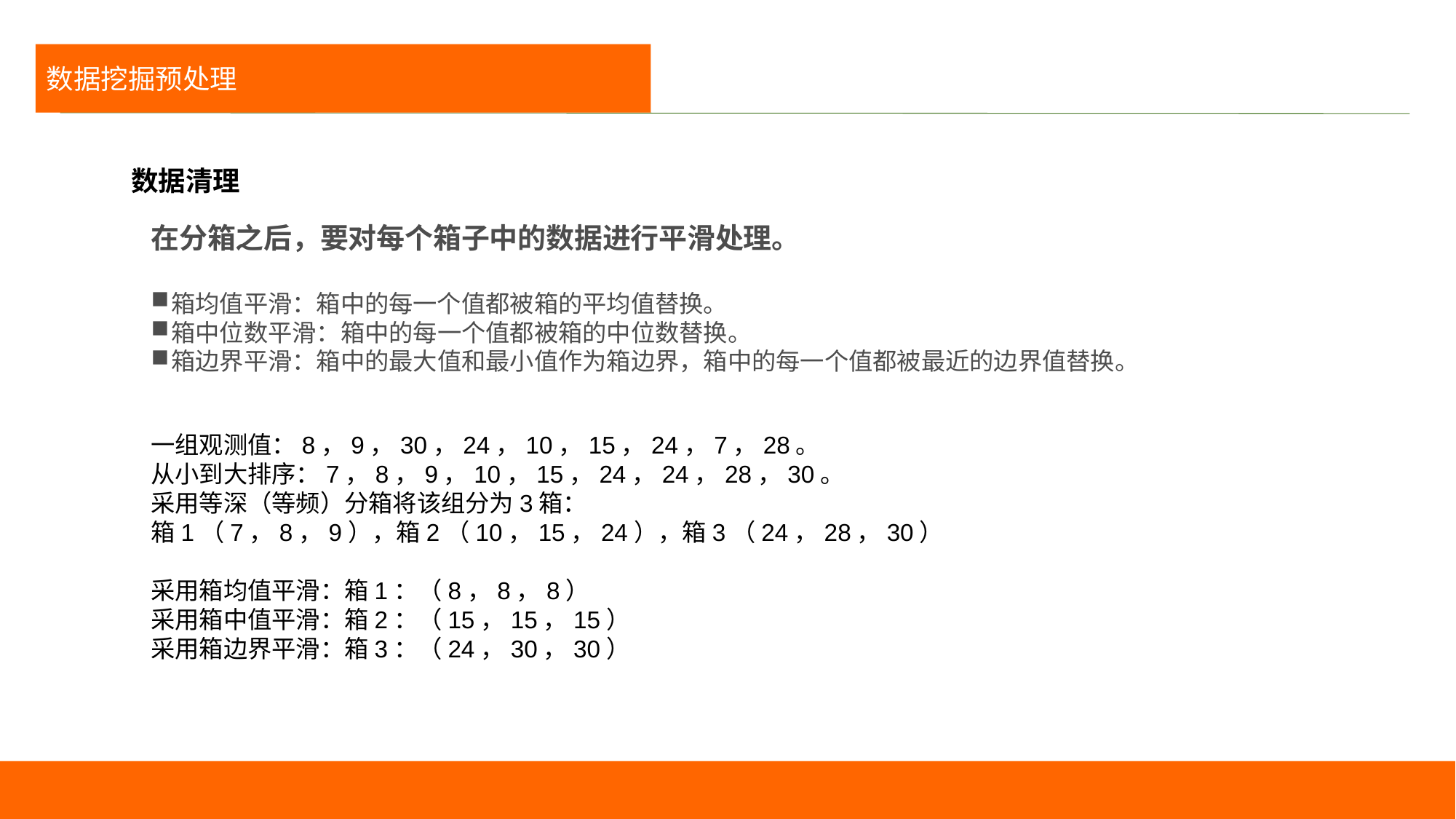

数据挖掘预处理
数据清理
在分箱之后，要对每个箱子中的数据进行平滑处理。

箱均值平滑：箱中的每一个值都被箱的平均值替换。
箱中位数平滑：箱中的每一个值都被箱的中位数替换。
箱边界平滑：箱中的最大值和最小值作为箱边界，箱中的每一个值都被最近的边界值替换。
一组观测值：8，9，30，24，10，15，24，7，28。
从小到大排序：7，8，9，10，15，24，24，28，30。
采用等深（等频）分箱将该组分为3箱：
箱1（7，8，9），箱2（10，15，24），箱3（24，28，30）

采用箱均值平滑：箱1：（8，8，8）
采用箱中值平滑：箱2：（15，15，15）
采用箱边界平滑：箱3：（24，30，30）
78